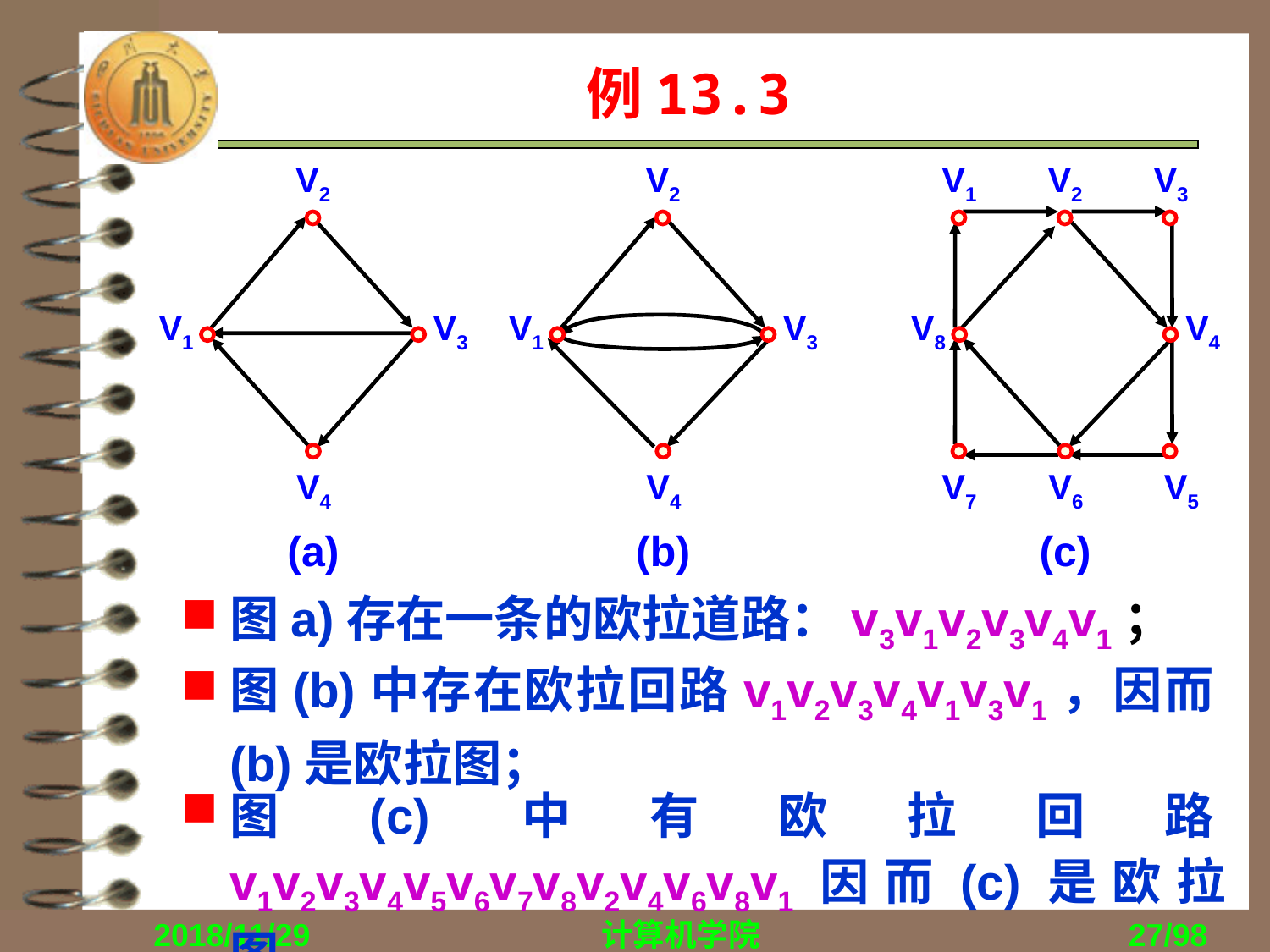

# 例13.3
V2
V2
V1
V2
V3

V1
V3
V1
V3
V8
V4

V4
V4
V7

V6

V5
(a)
(b)
(c)
图a)存在一条的欧拉道路：v3v1v2v3v4v1；
图(b)中存在欧拉回路v1v2v3v4v1v3v1，因而(b)是欧拉图；
图(c)中有欧拉回路v1v2v3v4v5v6v7v8v2v4v6v8v1因而(c)是欧拉图。
2018/11/29
计算机学院
27/98